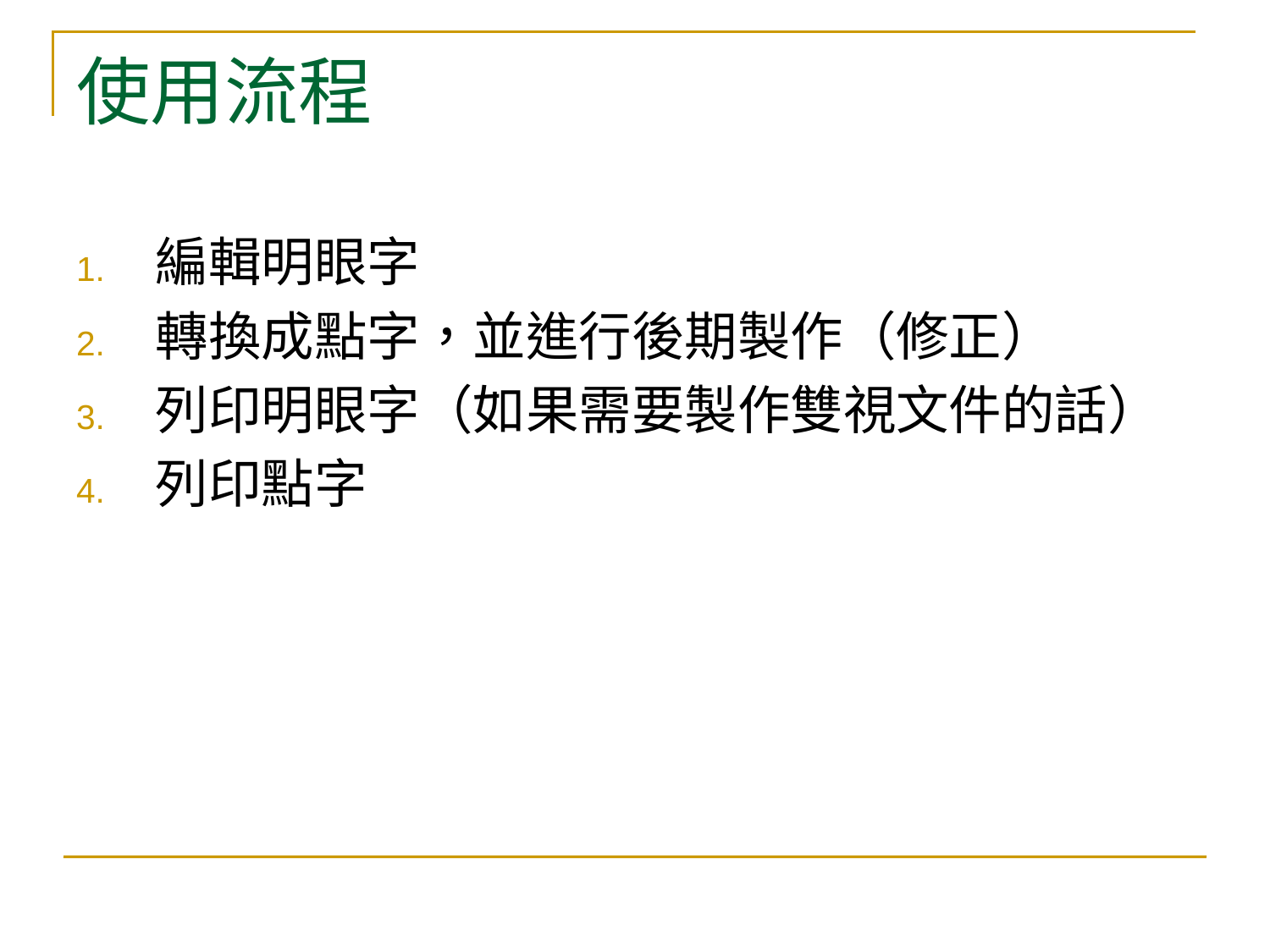

# 使用流程
編輯明眼字
轉換成點字，並進行後期製作（修正）
列印明眼字（如果需要製作雙視文件的話）
列印點字